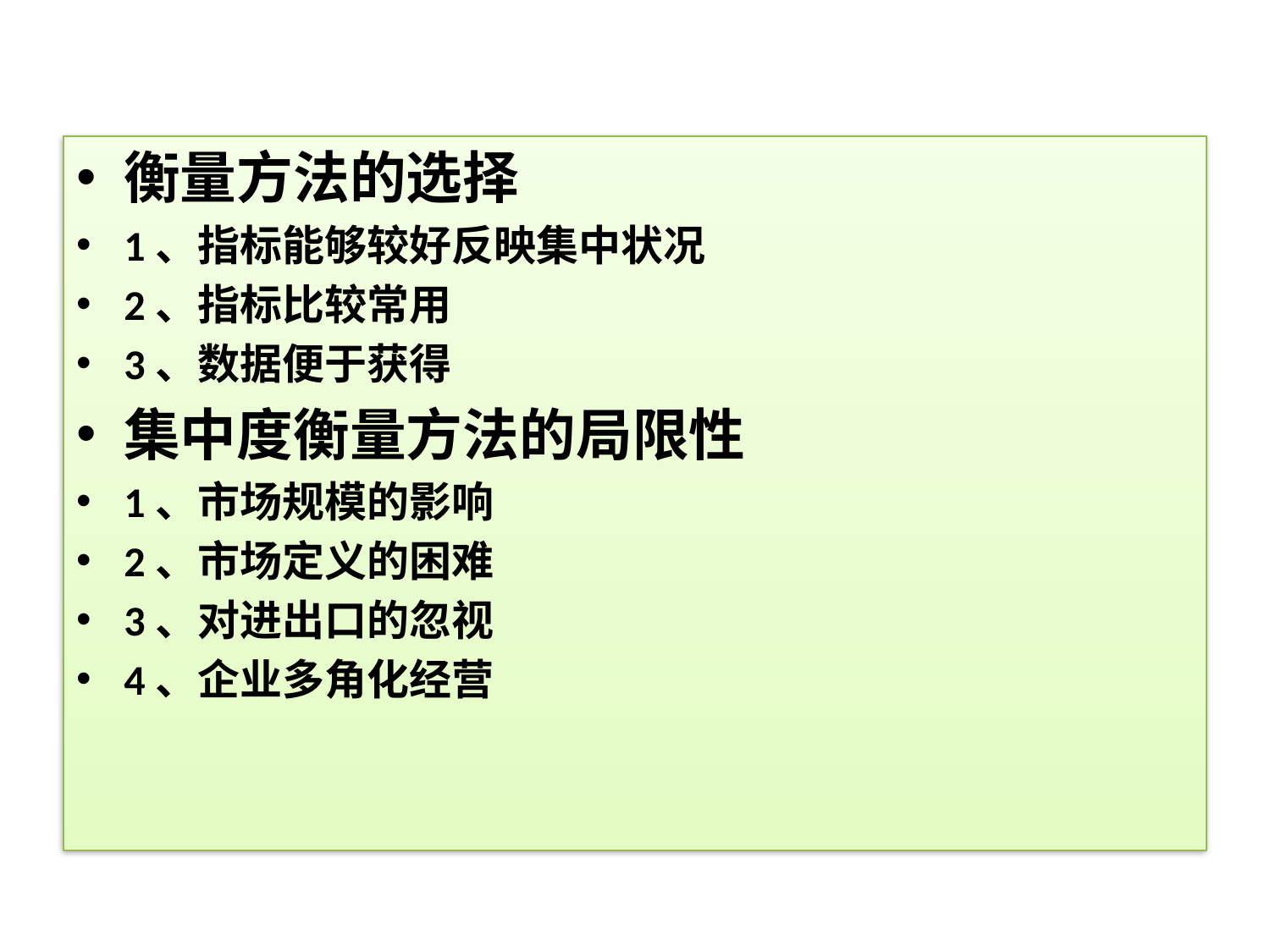

#
衡量方法的选择
1、指标能够较好反映集中状况
2、指标比较常用
3、数据便于获得
集中度衡量方法的局限性
1、市场规模的影响
2、市场定义的困难
3、对进出口的忽视
4、企业多角化经营